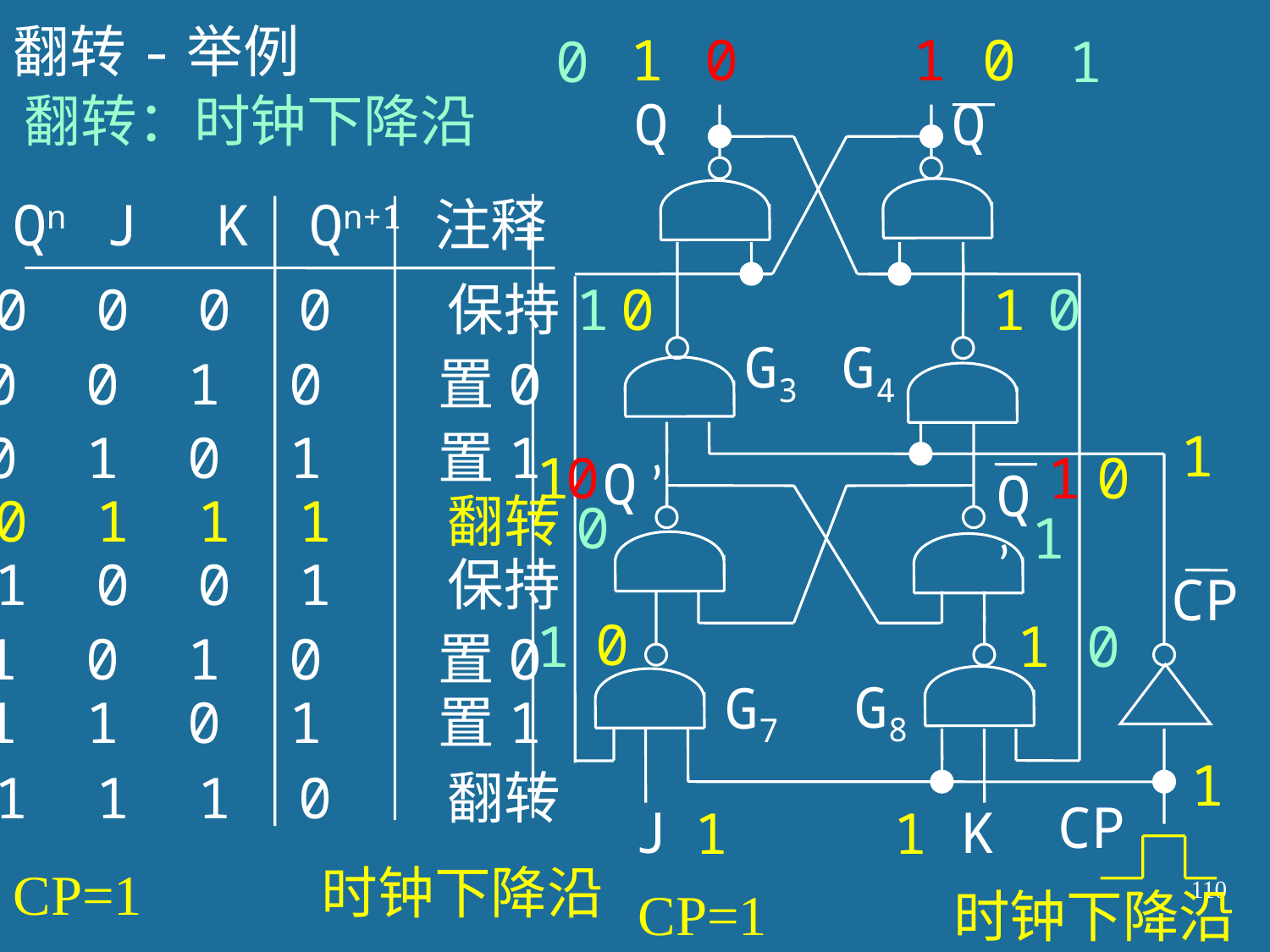

翻转-举例
1
0
1
0
0
1
翻转：时钟下降沿
Q
Q

Qn  J    K   Qn+1 注释

0
1
0
1

0  0  0  0   保持

G3
G4

0  0  1  0   置0

1
0  1  0  1   置1

1
0
1
0
Q ’

Q ’

0  1  1  1   翻转

0
1

1  0  0  1   保持
CP

0
1
1
0

1  0  1  0   置0

G8
G7

1  1  0  1   置1

1
1  1  1  0   翻转

CP
J
K
1
1

时钟下降沿
CP=1
110
CP=1
时钟下降沿